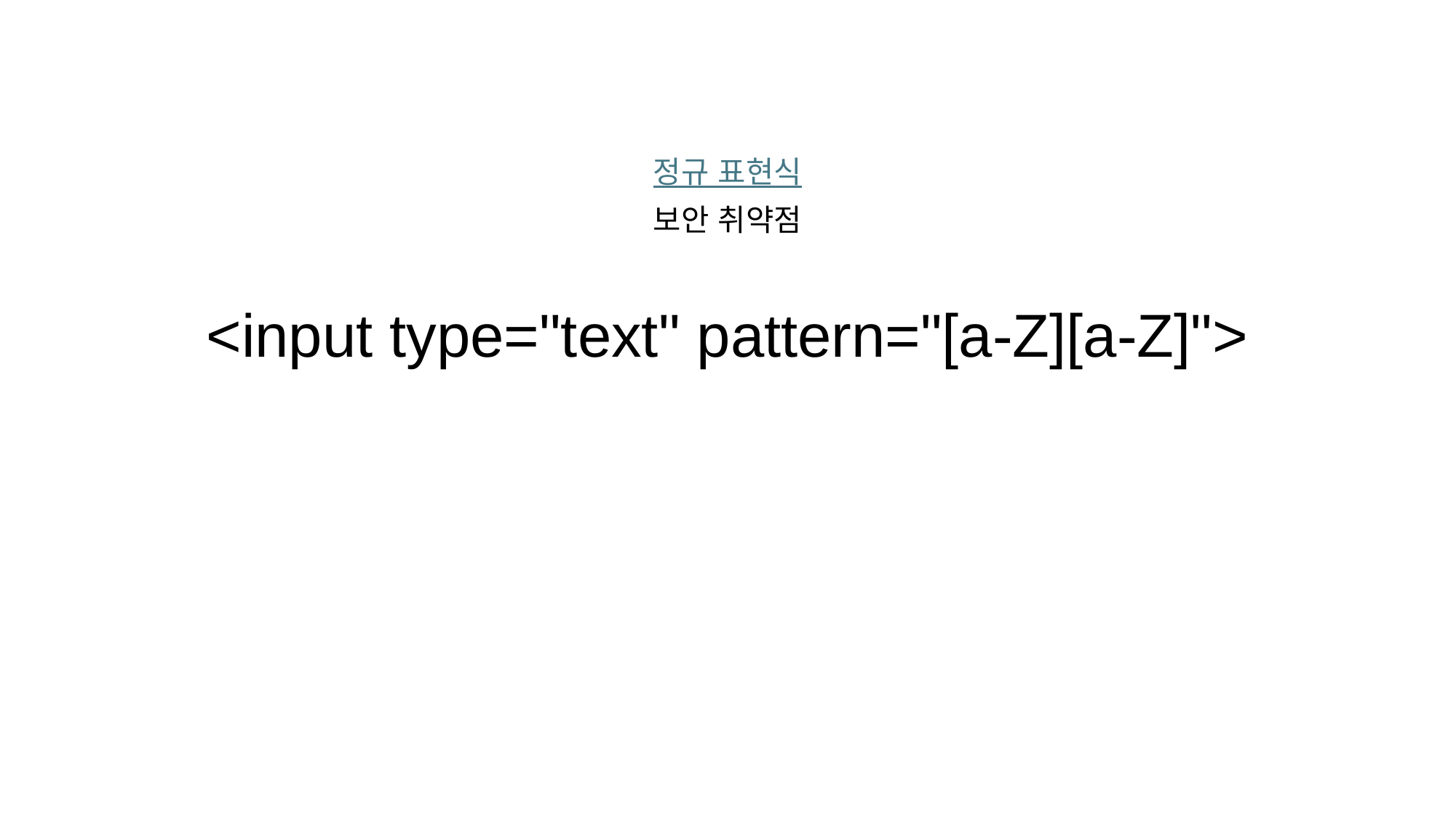

정규 표현식
보안 취약점
<input type="text" pattern="[a-Z][a-Z]">